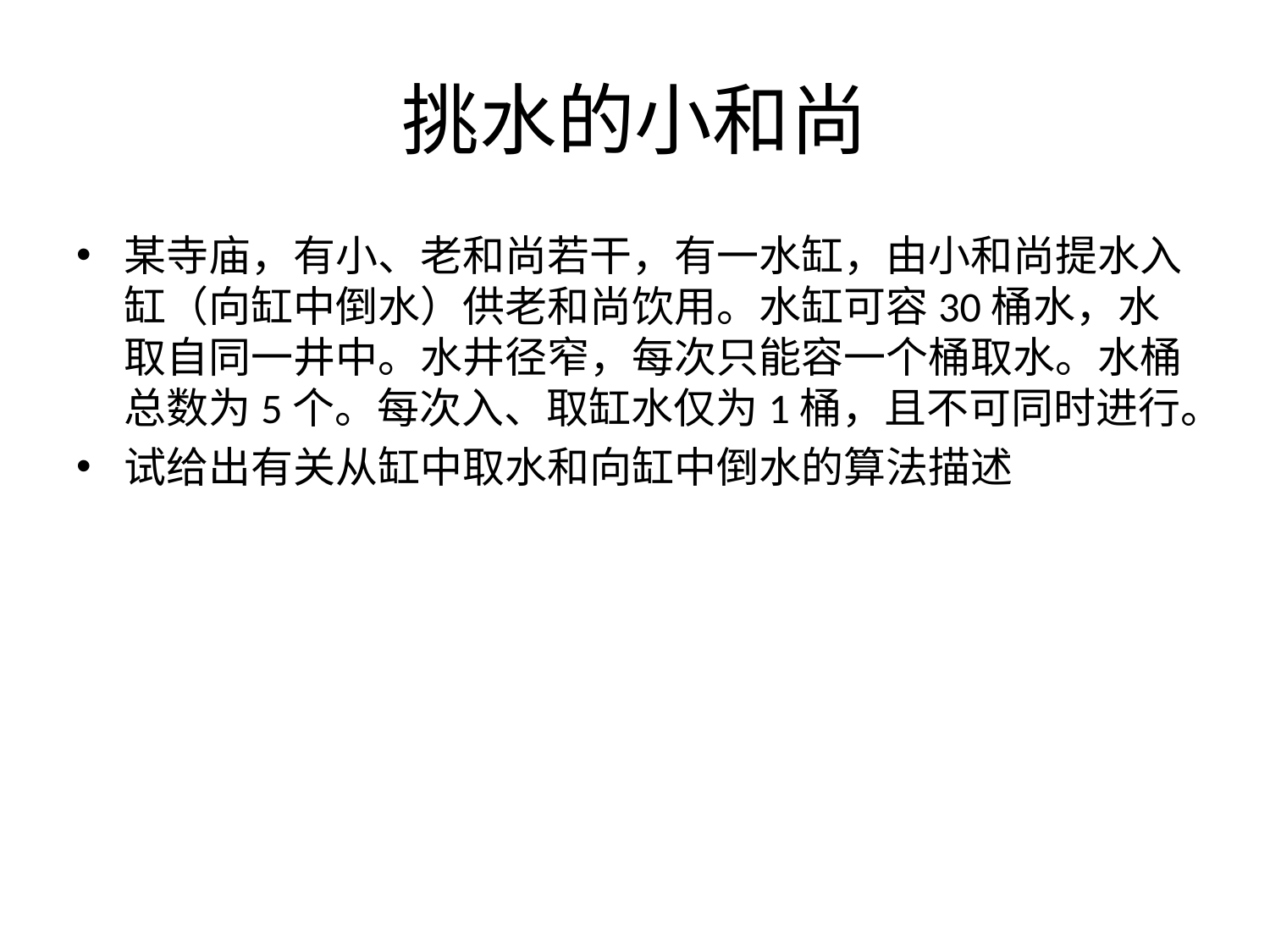

# 挑水的小和尚
某寺庙，有小、老和尚若干，有一水缸，由小和尚提水入缸（向缸中倒水）供老和尚饮用。水缸可容30桶水，水取自同一井中。水井径窄，每次只能容一个桶取水。水桶总数为5个。每次入、取缸水仅为1桶，且不可同时进行。
试给出有关从缸中取水和向缸中倒水的算法描述